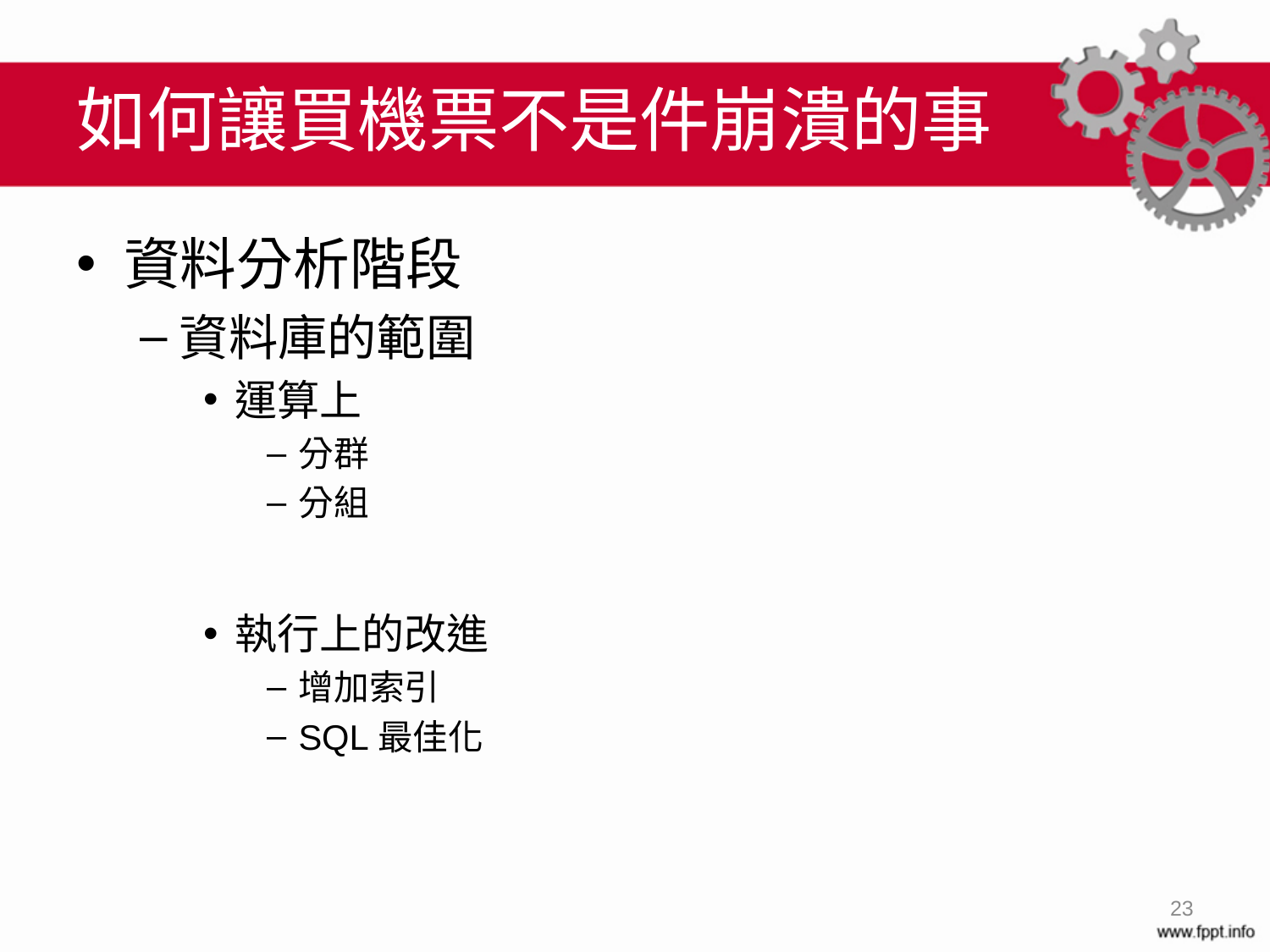

# 如何讓買機票不是件崩潰的事
資料分析階段
資料庫的範圍
運算上
分群
分組

執行上的改進
增加索引
SQL最佳化
23